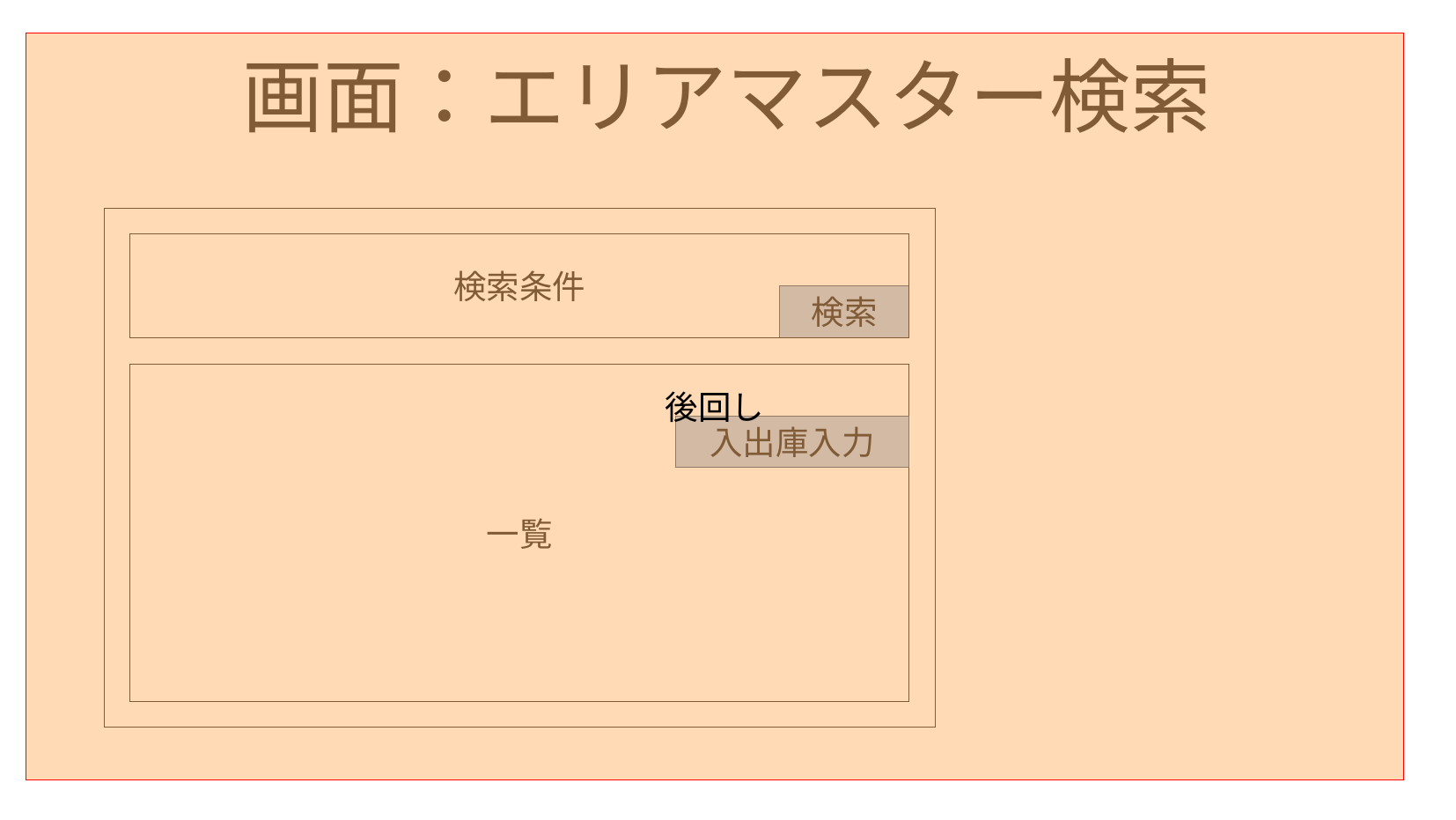

後回し
# 画面：エリアマスター検索

検索条件
検索
一覧
入出庫入力